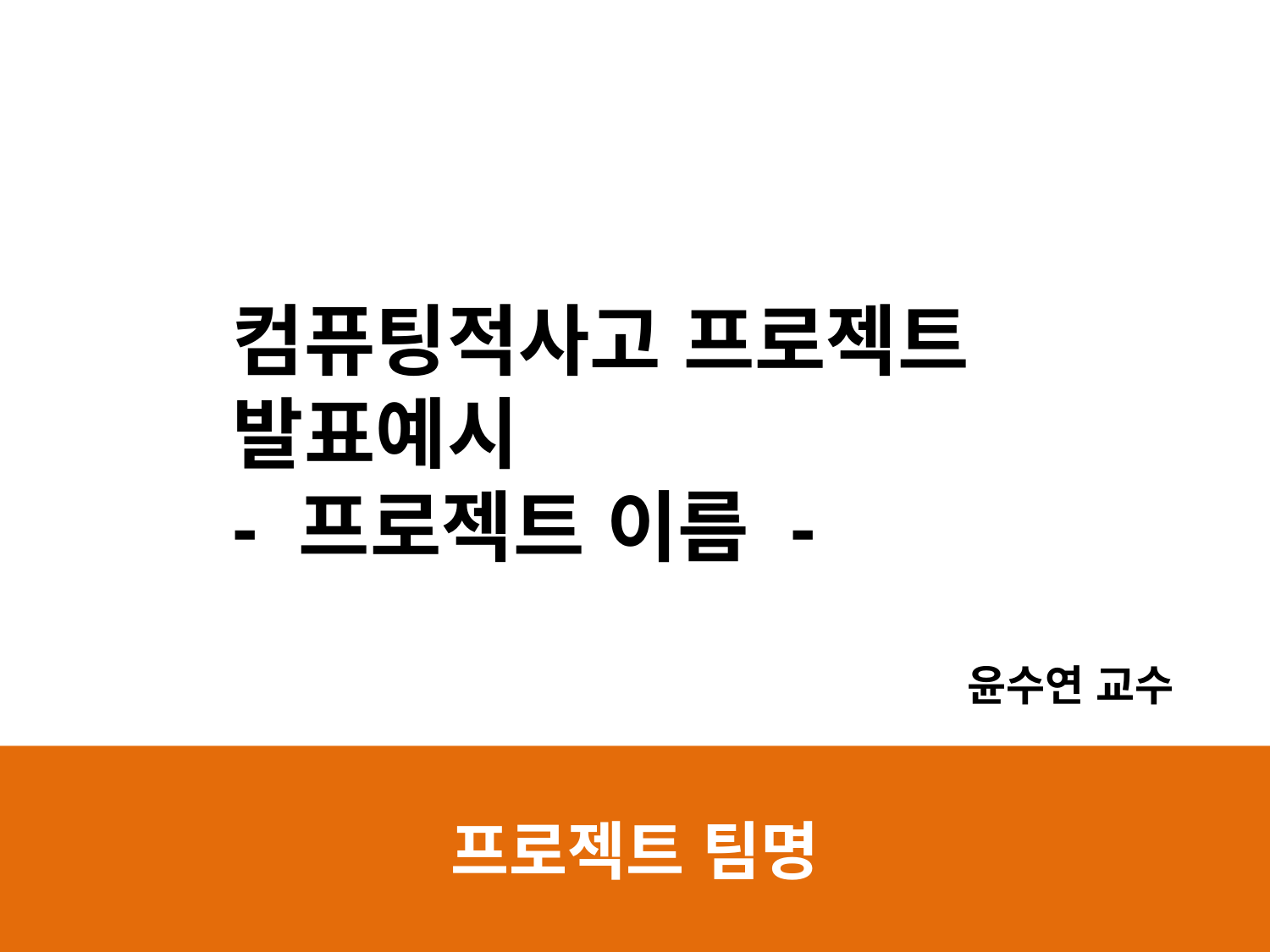

컴퓨팅적사고 프로젝트
발표예시
- 프로젝트 이름 -
윤수연 교수
프로젝트 팀명